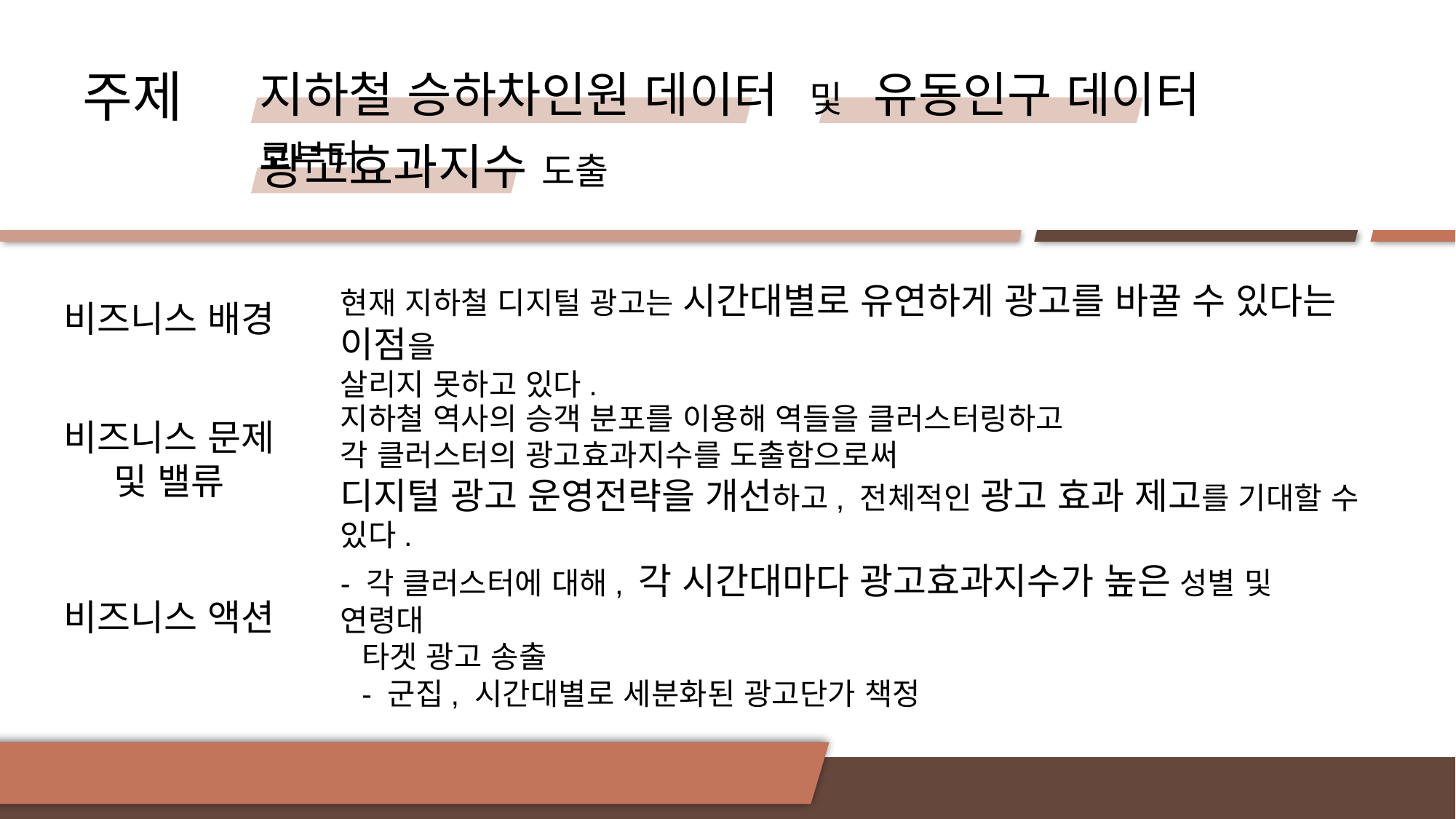

주제
지하철 승하차인원 데이터   및   유동인구 데이터 로부터

광고효과지수 도출

현재 지하철 디지털 광고는 시간대별로 유연하게 광고를 바꿀 수 있다는 이점을
살리지 못하고 있다.
비즈니스 배경
지하철 역사의 승객 분포를 이용해 역들을 클러스터링하고
각 클러스터의 광고효과지수를 도출함으로써
디지털 광고 운영전략을 개선하고, 전체적인 광고 효과 제고를 기대할 수 있다.
비즈니스 문제
및 밸류
- 각 클러스터에 대해, 각 시간대마다 광고효과지수가 높은 성별 및 연령대
타겟 광고 송출
- 군집, 시간대별로 세분화된 광고단가 책정
비즈니스 액션